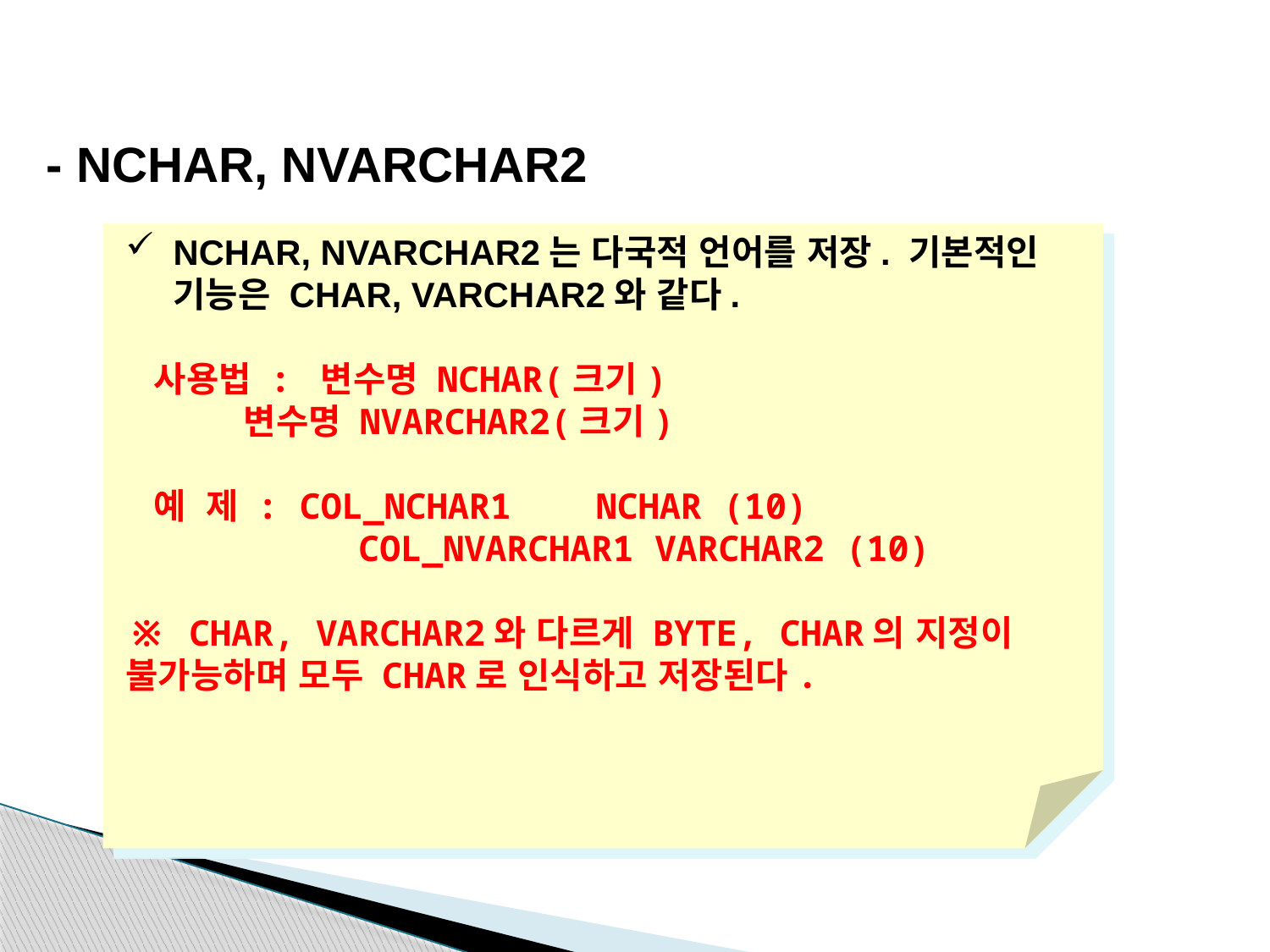

- NCHAR, NVARCHAR2
NCHAR, NVARCHAR2는 다국적 언어를 저장. 기본적인 기능은 CHAR, VARCHAR2와 같다.

  사용법 : 변수명 NCHAR(크기)
           변수명 NVARCHAR2(크기)

  예  제 : COL_NCHAR1    NCHAR (10)
           COL_NVARCHAR1 VARCHAR2 (10)

※ CHAR, VARCHAR2와 다르게 BYTE, CHAR의 지정이 불가능하며 모두 CHAR로 인식하고 저장된다.